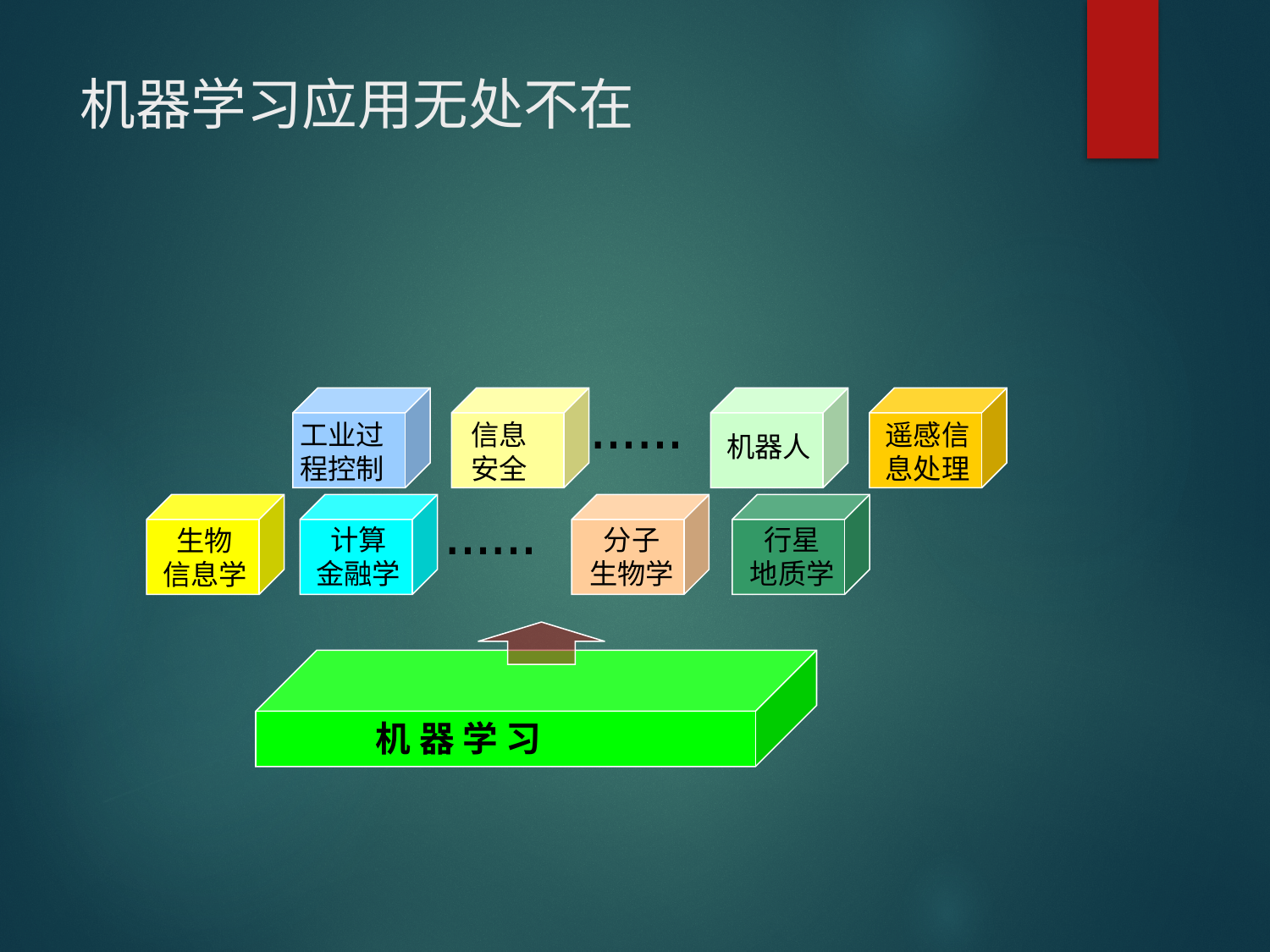

# 机器学习应用无处不在

……

工业过程控制
信息安全
遥感信
息处理
机器人
……

计算
金融学
分子
生物学
行星
地质学
生物
信息学

机 器 学 习